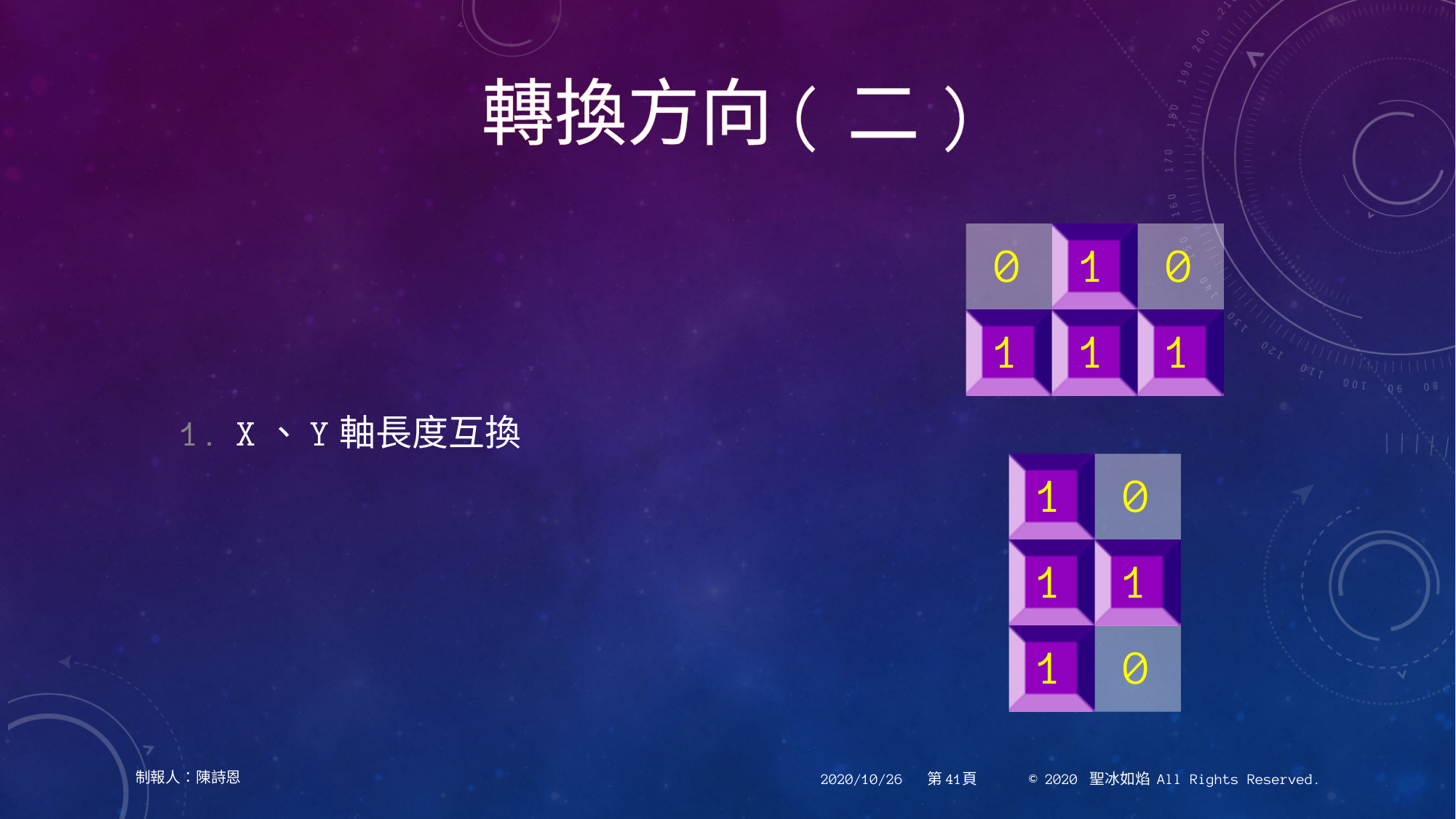

# 轉換方向(二)
X、Y軸長度互換

| 0 | 1 | 0 |
| --- | --- | --- |
| 1 | 1 | 1 |
| 1 | 0 |
| --- | --- |
| 1 | 1 |
| 1 | 0 |
第41頁
制報人：陳詩恩
2020/10/26